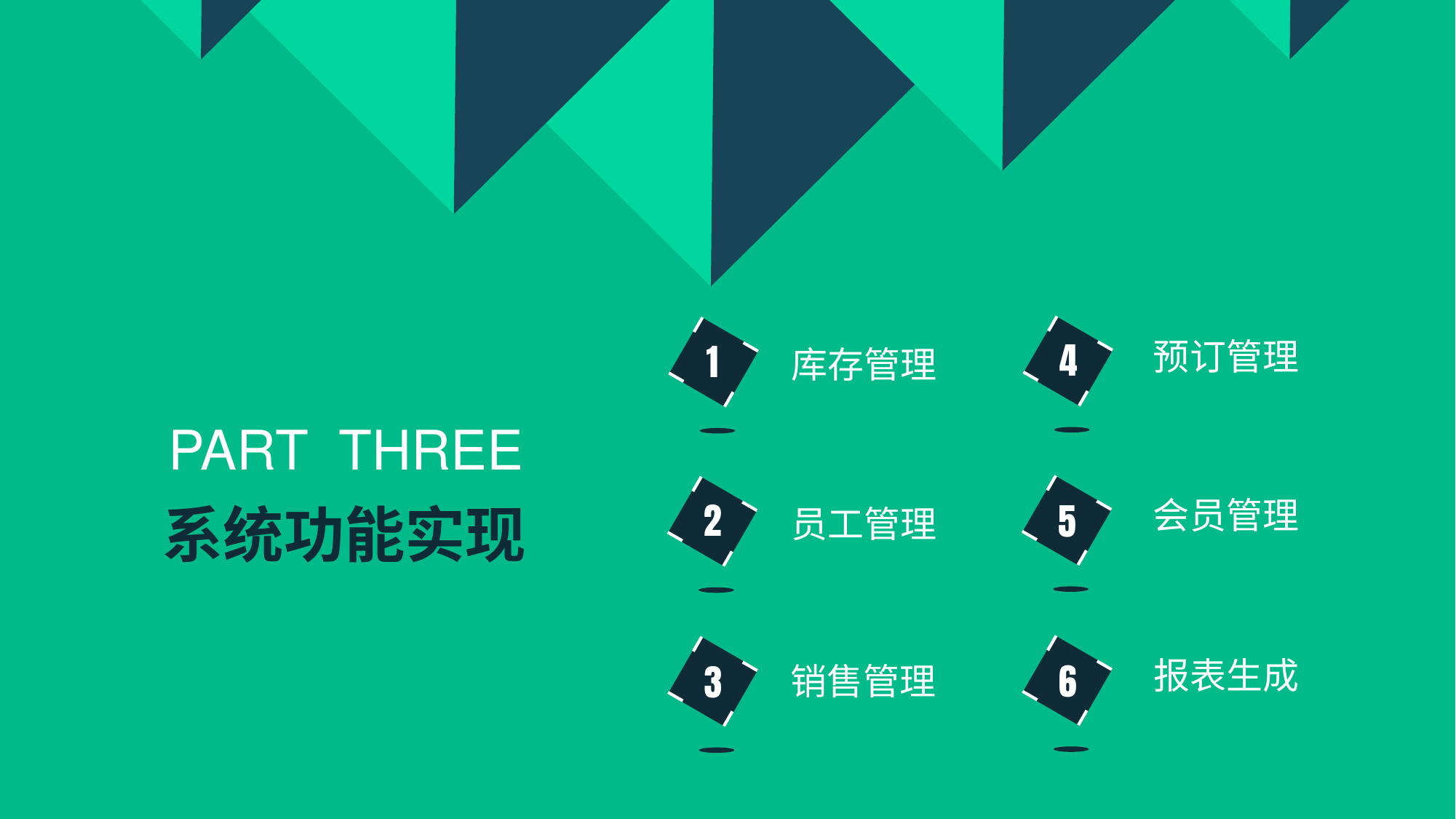

4
预订管理

1
库存管理
PART  THREE

会员管理

5

2
系统功能实现
员工管理

报表生成

6

3
销售管理